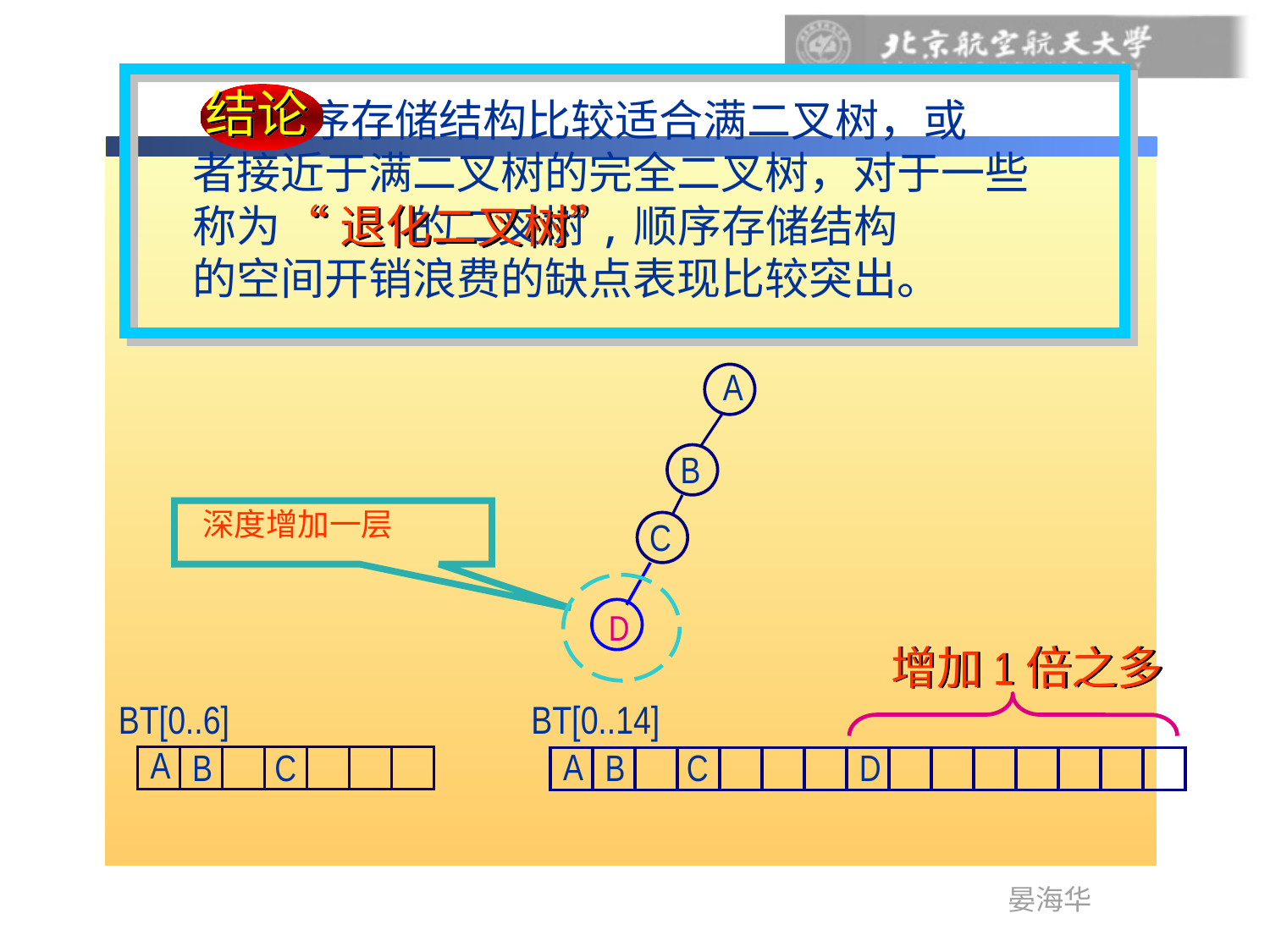

结论

      顺序存储结构比较适合满二叉树，或
者接近于满二叉树的完全二叉树，对于一些
称为             的二叉树,顺序存储结构
的空间开销浪费的缺点表现比较突出。
“退化二叉树”
A

B

C

深度增加一层

D

增加1倍之多
BT[0..6]
A
C
B

BT[0..14]
A
B
C
D